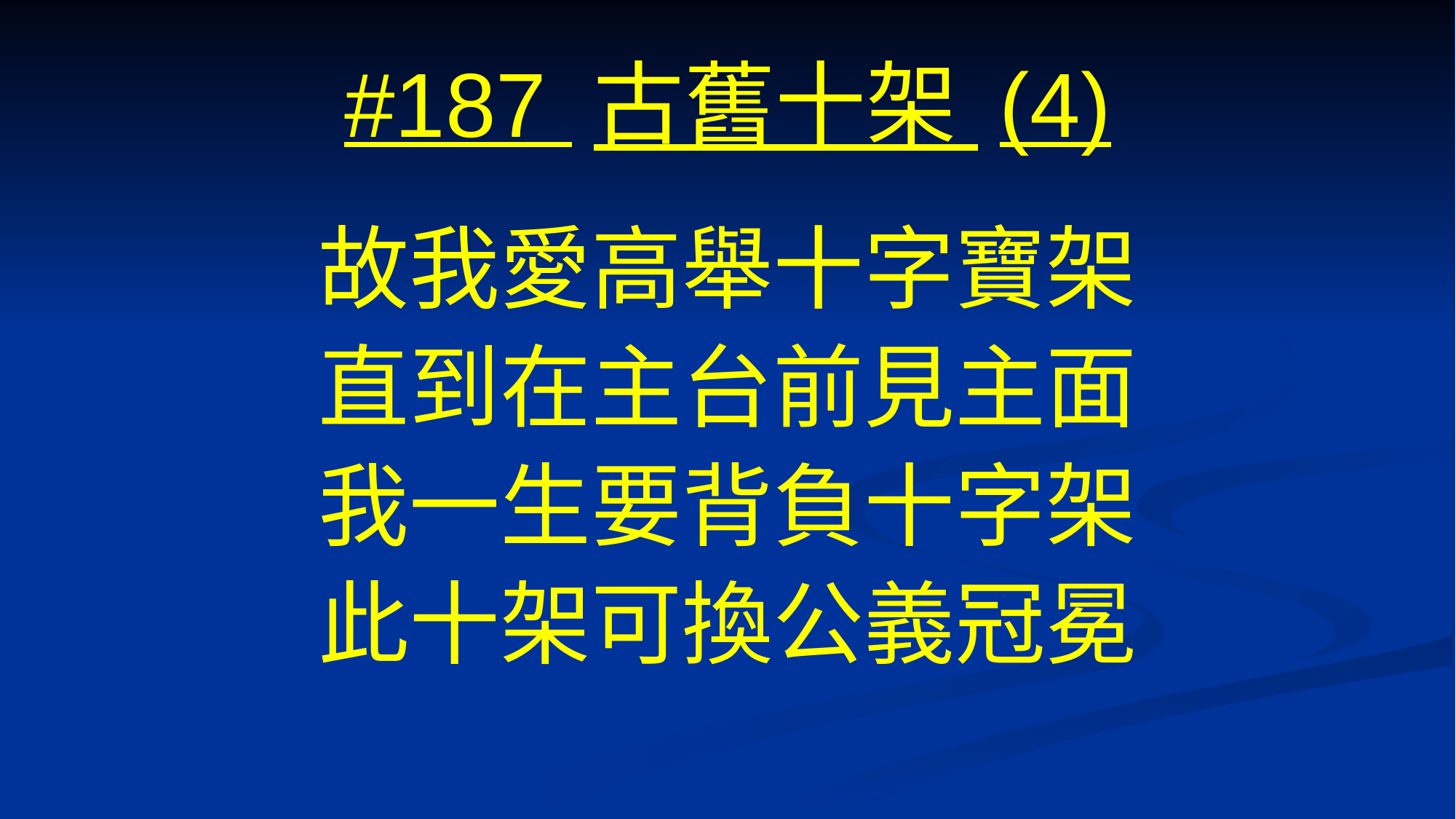

# #187 古舊十架 (4)
故我愛高舉十字寶架
直到在主台前見主面
我一生要背負十字架
此十架可換公義冠冕